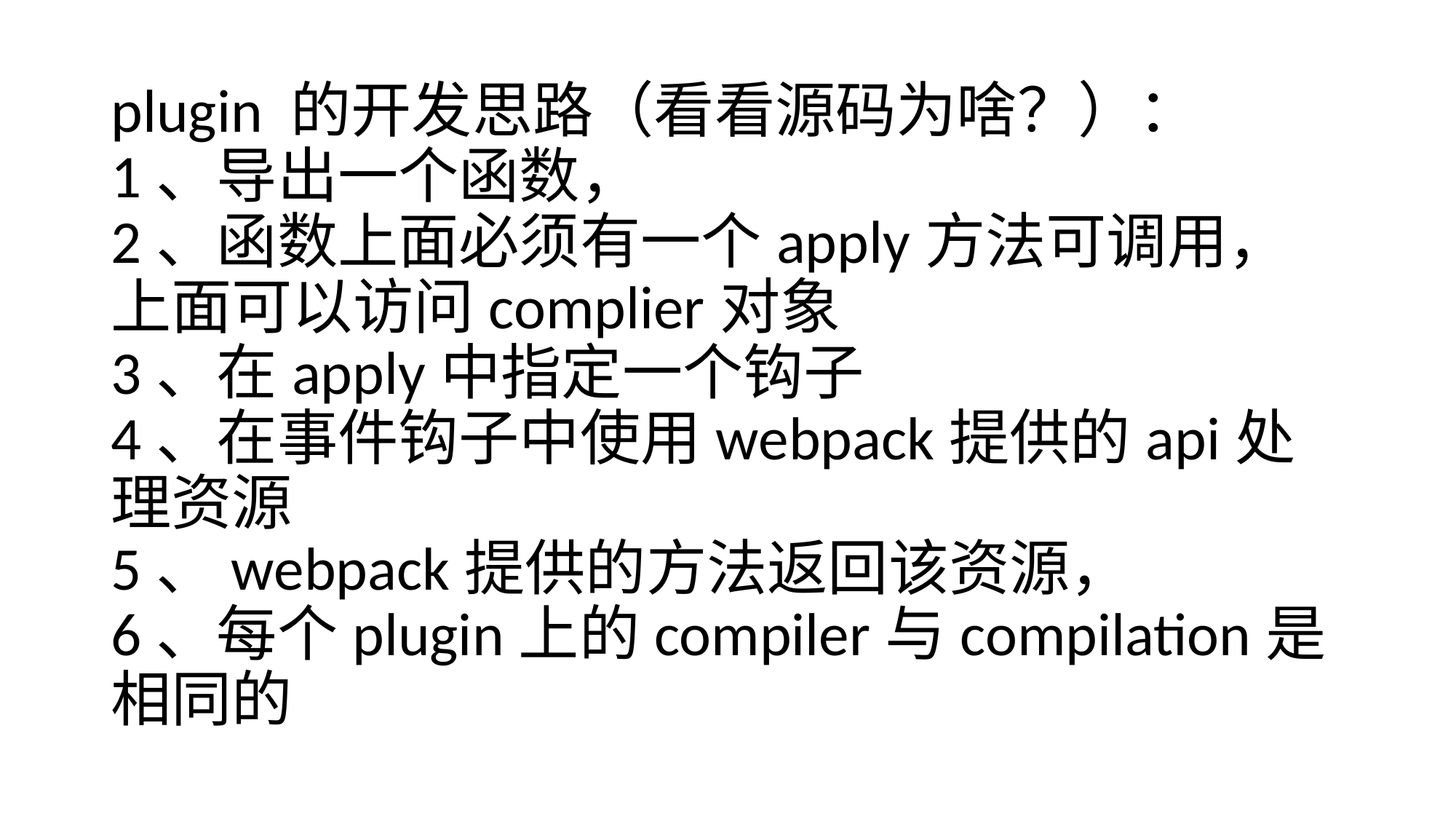

# plugin 的开发思路（看看源码为啥？）： 1、导出一个函数， 2、函数上面必须有一个apply方法可调用，上面可以访问complier对象 3、在apply中指定一个钩子 4、在事件钩子中使用webpack提供的api处理资源 5、webpack提供的方法返回该资源， 6、每个plugin上的compiler与compilation是相同的